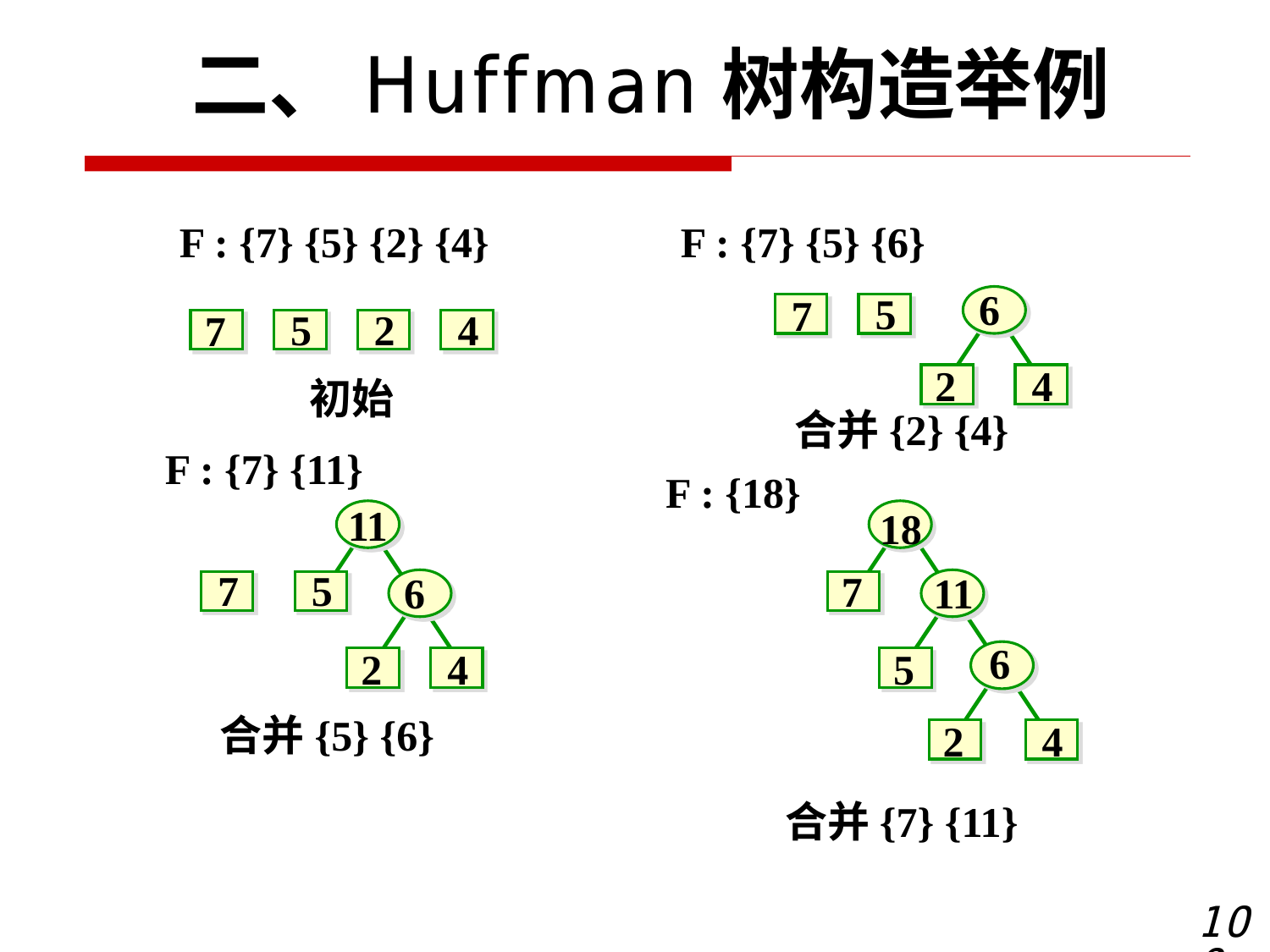

二、Huffman树构造举例
F : {7} {5} {2} {4}
F : {7} {5} {6}
6
5
7

2
4

2
4
5
7

初始
合并{2} {4}
F : {7} {11}
F : {18}
18

7
11

6
5

2
4

11

7
5
6

2
4

合并{5} {6}
合并{7} {11}
100